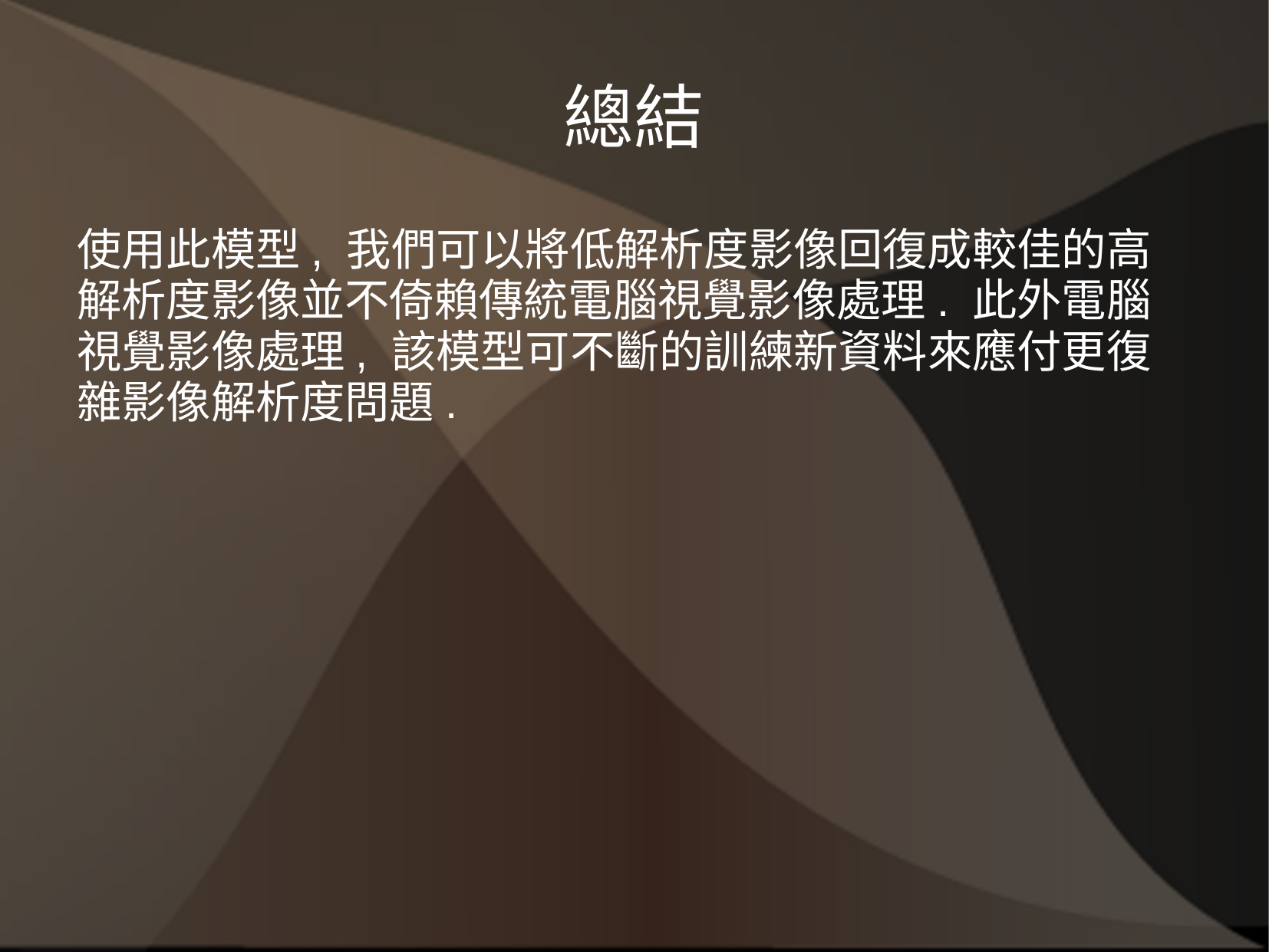

# 總結
使用此模型, 我們可以將低解析度影像回復成較佳的高
解析度影像並不倚賴傳統電腦視覺影像處理. 此外電腦
視覺影像處理, 該模型可不斷的訓練新資料來應付更復
雜影像解析度問題.